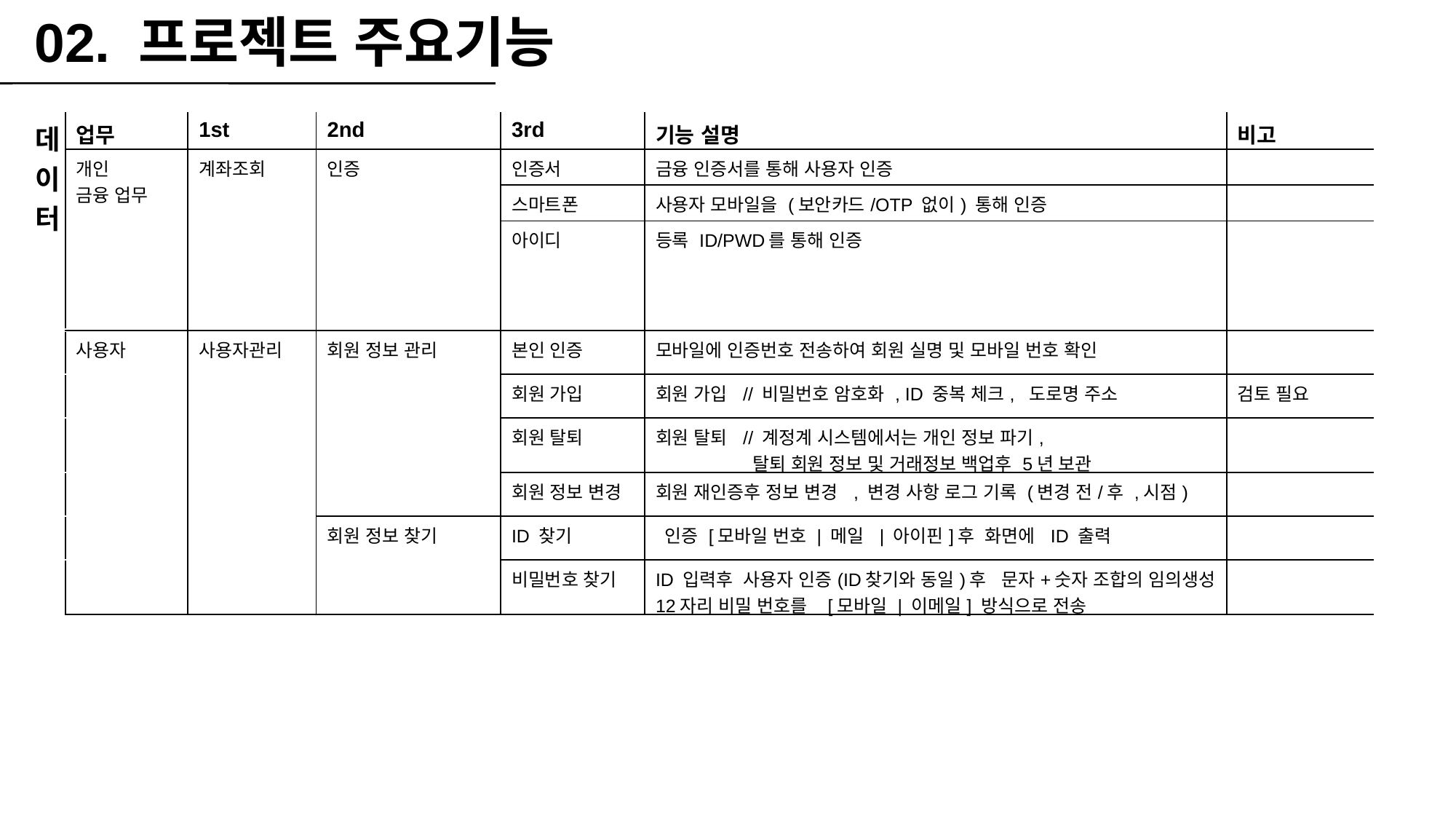

02. 프로젝트 주요기능

| 데이터 | 업무 | 1st | 2nd | 3rd | 기능 설명 | 비고 |
| --- | --- | --- | --- | --- | --- | --- |
|  | 개인 금융 업무 | 계좌조회 | 인증 | 인증서 | 금융 인증서를 통해 사용자 인증 |  |
|  |  |  |  | 스마트폰 | 사용자 모바일을 (보안카드/OTP 없이) 통해 인증 |  |
|  |  |  |  | 아이디 | 등록 ID/PWD를 통해 인증 |  |
|  | 사용자 | 사용자관리 | 회원 정보 관리 | 본인 인증 | 모바일에 인증번호 전송하여 회원 실명 및 모바일 번호 확인 |  |
|  |  |  |  | 회원 가입 | 회원 가입 // 비밀번호 암호화 , ID 중복 체크, 도로명 주소 | 검토 필요 |
|  |  |  |  | 회원 탈퇴 | 회원 탈퇴 // 계정계 시스템에서는 개인 정보 파기, 탈퇴 회원 정보 및 거래정보 백업후 5년 보관 |  |
|  |  |  |  | 회원 정보 변경 | 회원 재인증후 정보 변경 , 변경 사항 로그 기록 (변경 전/후 ,시점) |  |
|  |  |  | 회원 정보 찾기 | ID 찾기 | 인증 [모바일 번호 | 메일 | 아이핀]후 화면에 ID 출력 |  |
|  |  |  |  | 비밀번호 찾기 | ID 입력후 사용자 인증(ID찾기와 동일)후 문자+숫자 조합의 임의생성 12자리 비밀 번호를 [모바일 | 이메일] 방식으로 전송 |  |